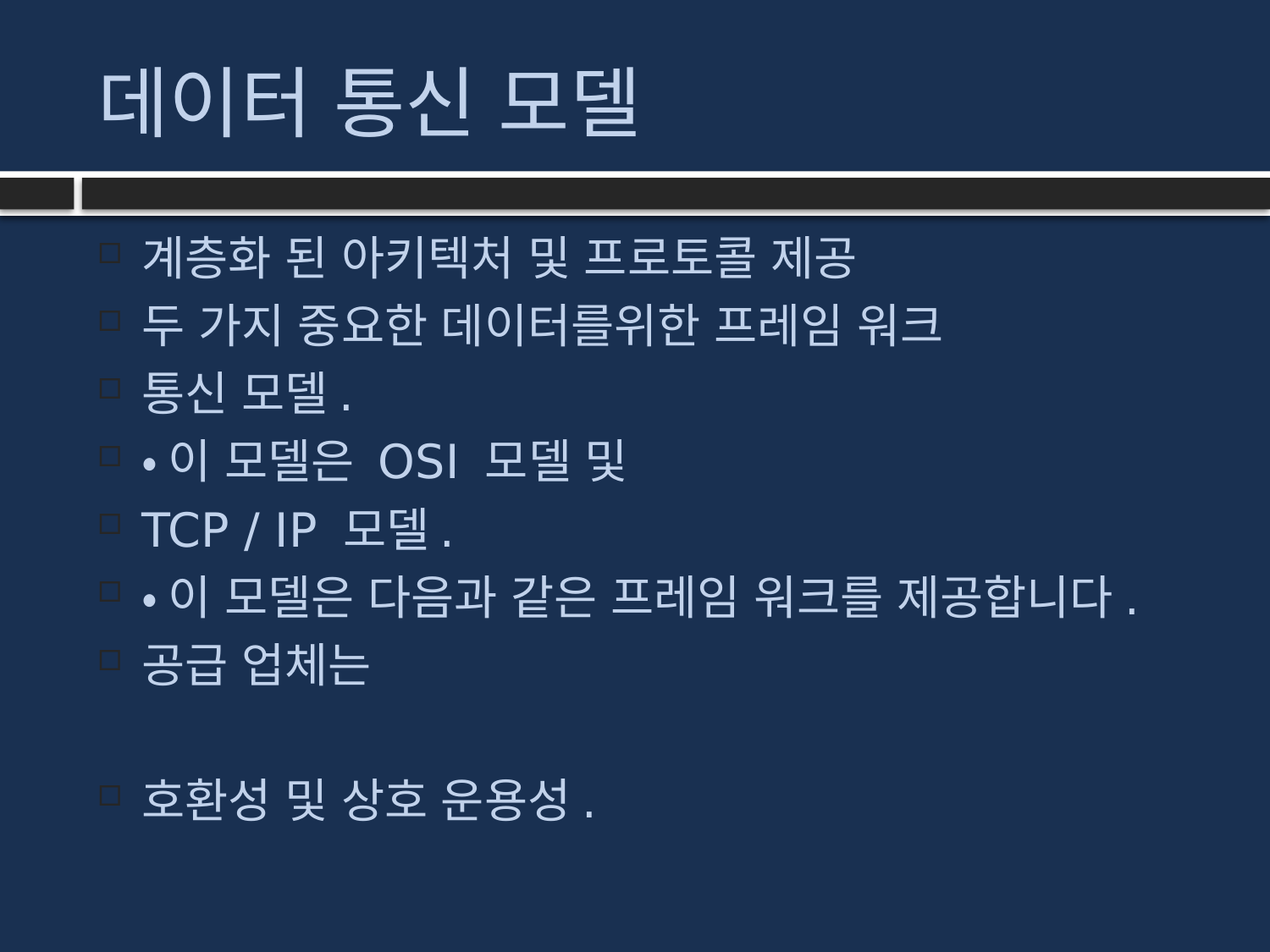

# 데이터 통신 모델
계층화 된 아키텍처 및 프로토콜 제공
두 가지 중요한 데이터를위한 프레임 워크
통신 모델.
•이 모델은 OSI 모델 및
TCP / IP 모델.
•이 모델은 다음과 같은 프레임 워크를 제공합니다.
공급 업체는

호환성 및 상호 운용성.